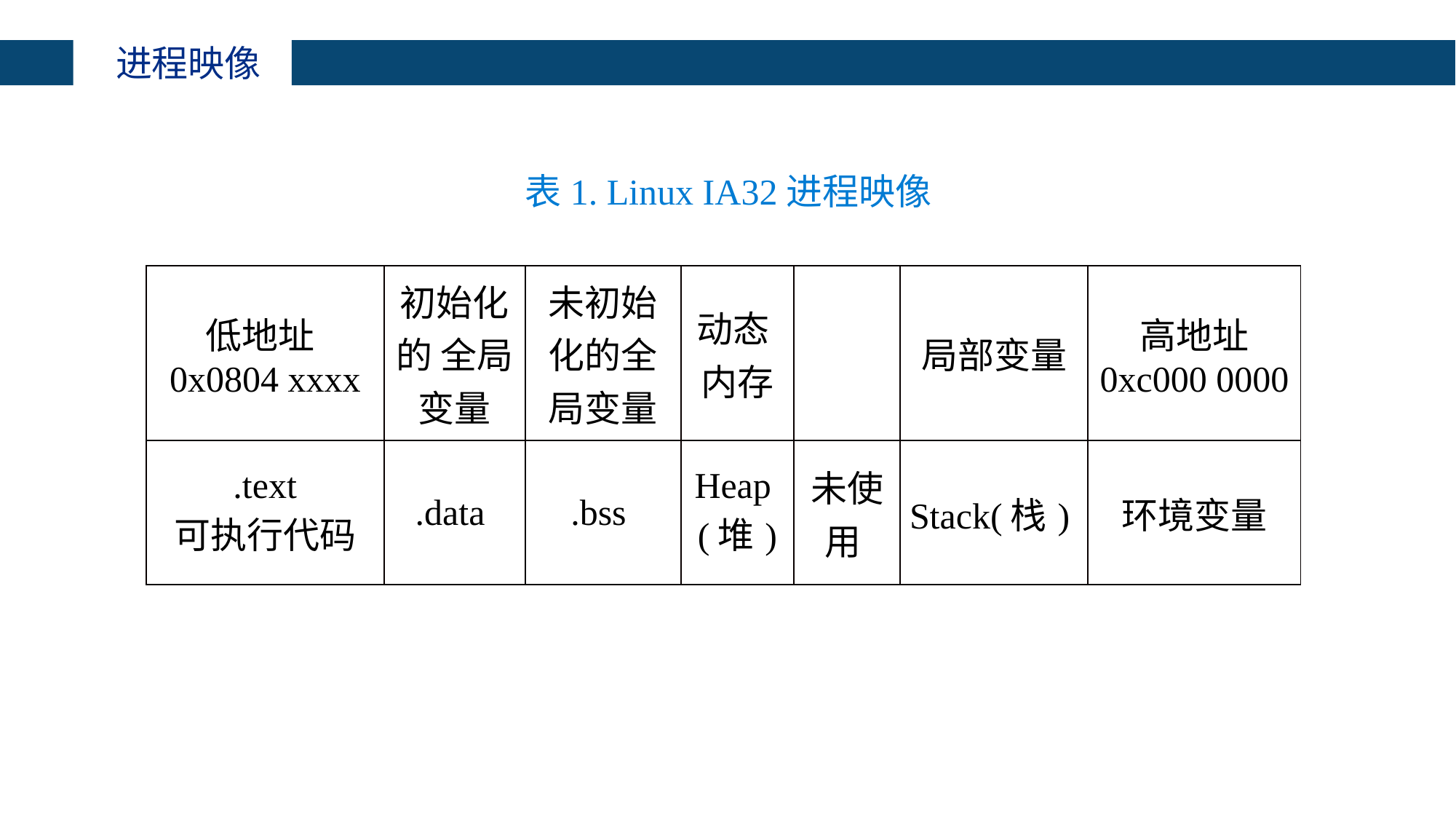

进程映像

# 表1. Linux IA32进程映像
| 低地址0x0804 xxxx | 初始化的 全局变量 | 未初始化的全局变量 | 动态 内存 |  | 局部变量 | 高地址 0xc000 0000 |
| --- | --- | --- | --- | --- | --- | --- |
| .text 可执行代码 | .data | .bss | Heap (堆) | 未使用 | Stack(栈) | 环境变量 |